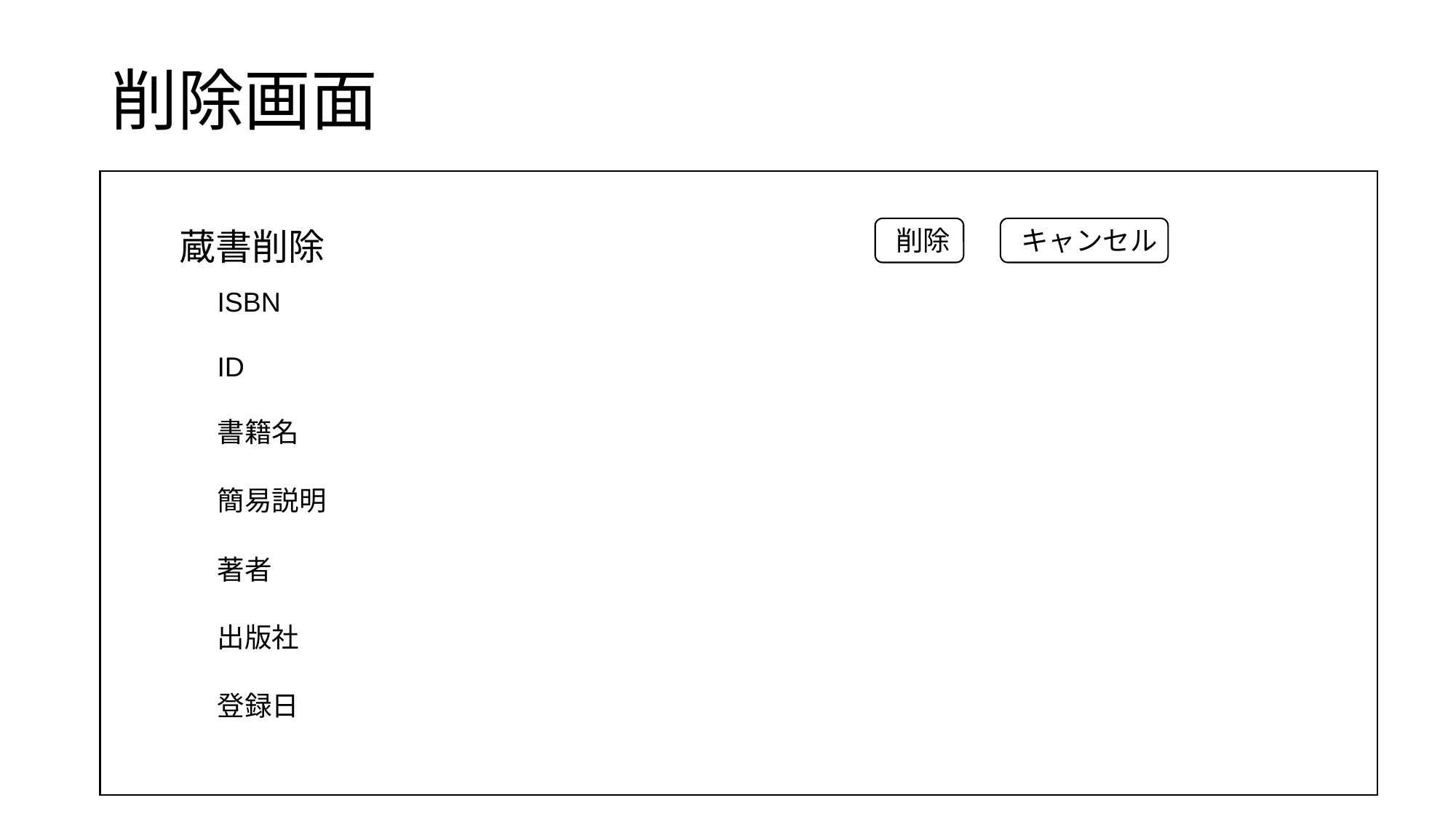

# 削除画面

蔵書削除
削除
キャンセル

ISBN
ID
書籍名
簡易説明
著者
出版社
登録日